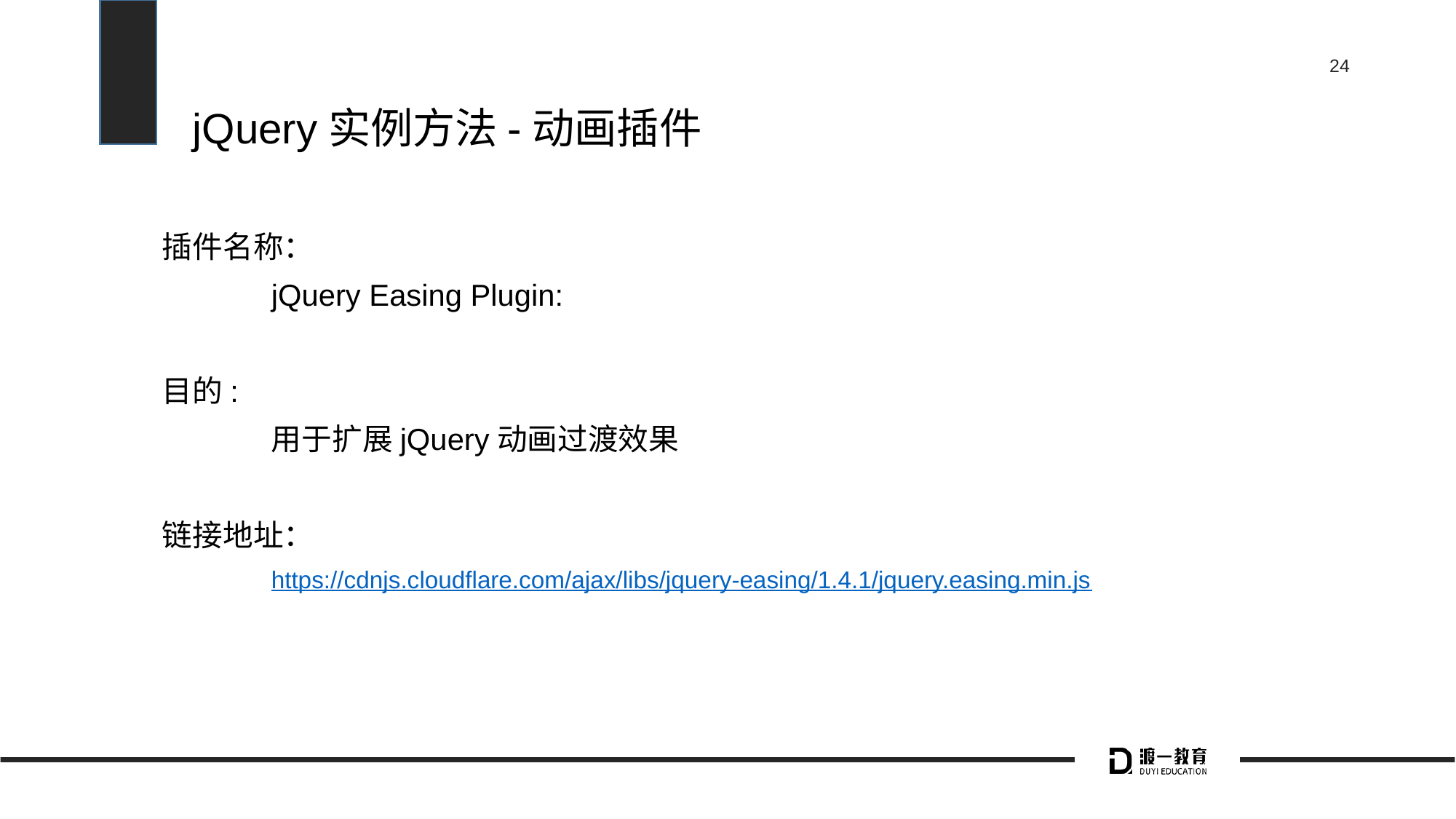

# jQuery实例方法-动画插件
插件名称：
	jQuery Easing Plugin:

目的:
	用于扩展jQuery动画过渡效果

链接地址：
	https://cdnjs.cloudflare.com/ajax/libs/jquery-easing/1.4.1/jquery.easing.min.js